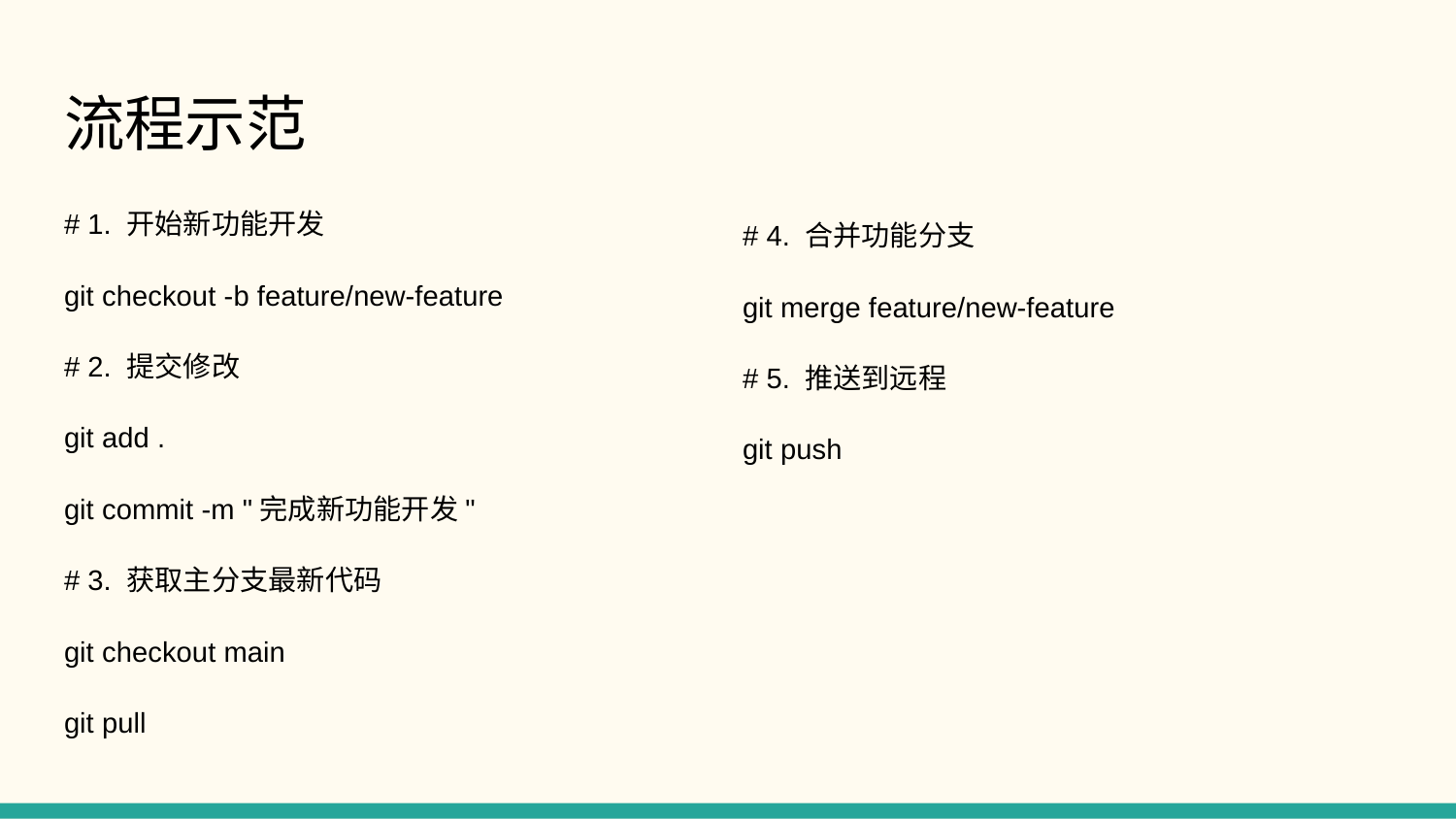

# 流程示范
# 1. 开始新功能开发
git checkout -b feature/new-feature
# 2. 提交修改
git add .
git commit -m "完成新功能开发"
# 3. 获取主分支最新代码
git checkout main
git pull

# 4. 合并功能分支
git merge feature/new-feature
# 5. 推送到远程
git push